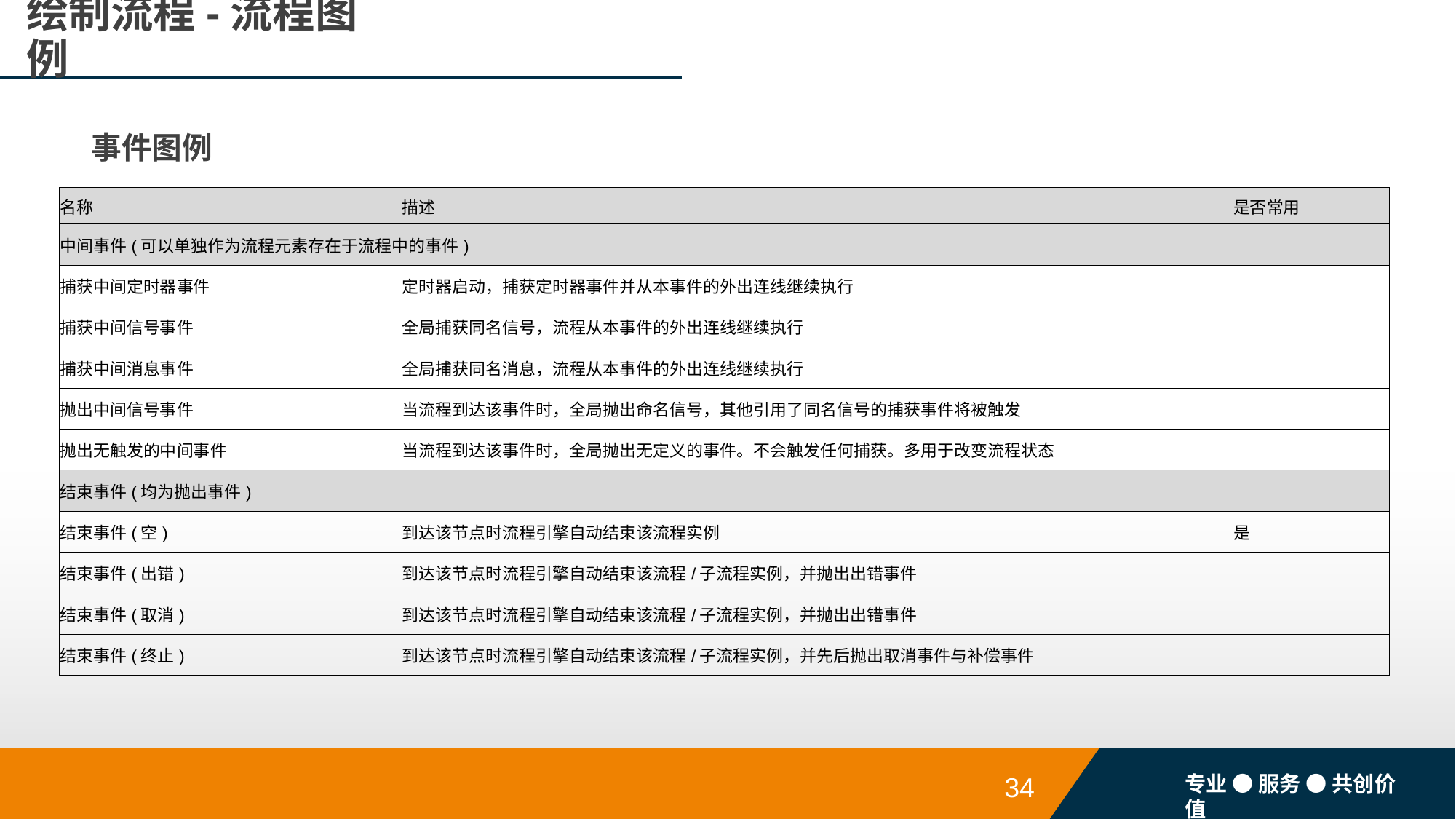

# 绘制流程-流程图例
事件图例
| 名称 | 描述 | 是否常用 |
| --- | --- | --- |
| 中间事件(可以单独作为流程元素存在于流程中的事件) |  |  |
| 捕获中间定时器事件 | 定时器启动，捕获定时器事件并从本事件的外出连线继续执行 |  |
| 捕获中间信号事件 | 全局捕获同名信号，流程从本事件的外出连线继续执行 |  |
| 捕获中间消息事件 | 全局捕获同名消息，流程从本事件的外出连线继续执行 |  |
| 抛出中间信号事件 | 当流程到达该事件时，全局抛出命名信号，其他引用了同名信号的捕获事件将被触发 |  |
| 抛出无触发的中间事件 | 当流程到达该事件时，全局抛出无定义的事件。不会触发任何捕获。多用于改变流程状态 |  |
| 结束事件(均为抛出事件) |  |  |
| 结束事件(空) | 到达该节点时流程引擎自动结束该流程实例 | 是 |
| 结束事件(出错) | 到达该节点时流程引擎自动结束该流程/子流程实例，并抛出出错事件 |  |
| 结束事件(取消) | 到达该节点时流程引擎自动结束该流程/子流程实例，并抛出出错事件 |  |
| 结束事件(终止) | 到达该节点时流程引擎自动结束该流程/子流程实例，并先后抛出取消事件与补偿事件 |  |